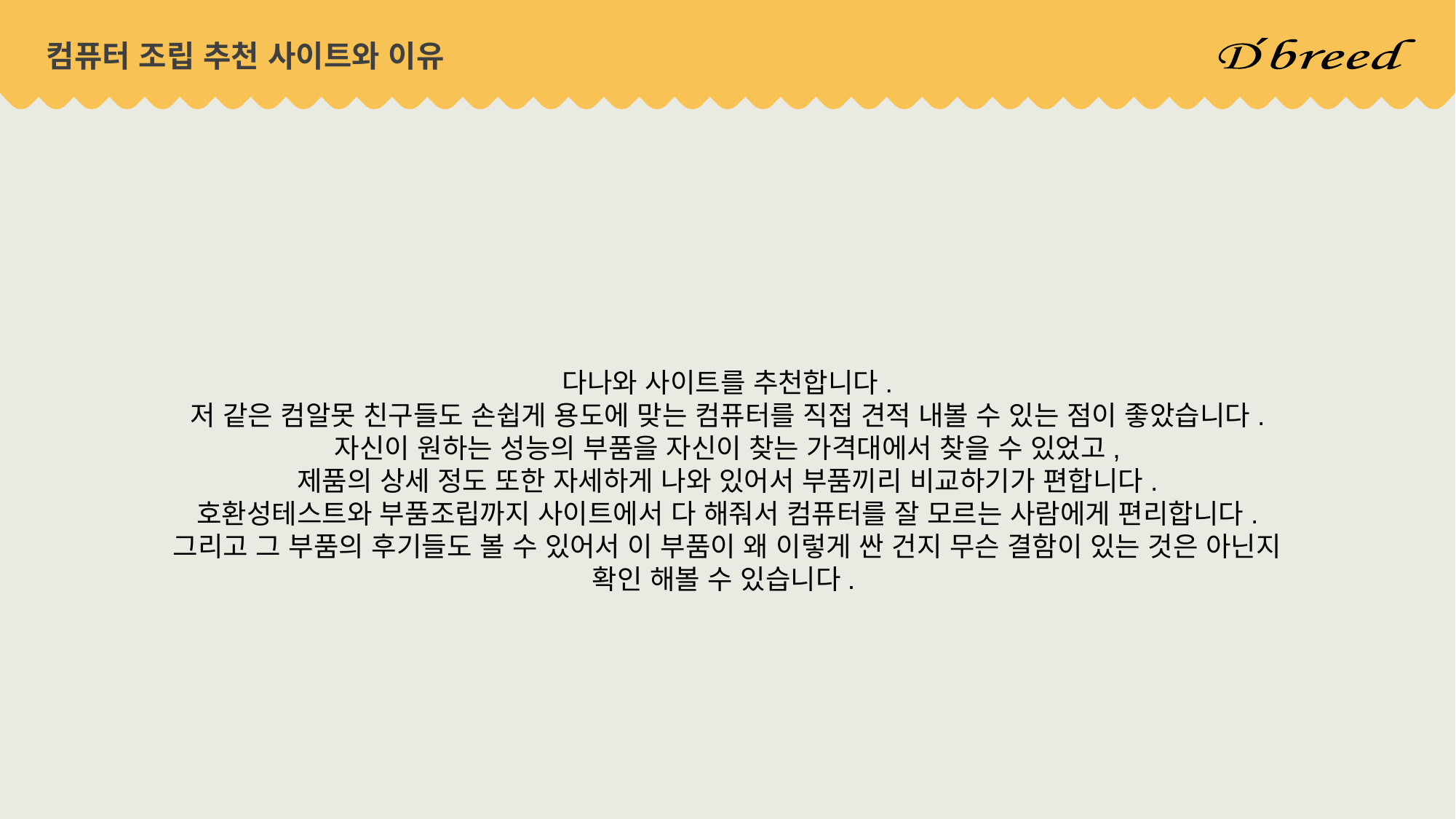

# 컴퓨터 조립 추천 사이트와 이유
다나와 사이트를 추천합니다.
저 같은 컴알못 친구들도 손쉽게 용도에 맞는 컴퓨터를 직접 견적 내볼 수 있는 점이 좋았습니다.
자신이 원하는 성능의 부품을 자신이 찾는 가격대에서 찾을 수 있었고,
제품의 상세 정도 또한 자세하게 나와 있어서 부품끼리 비교하기가 편합니다.
호환성테스트와 부품조립까지 사이트에서 다 해줘서 컴퓨터를 잘 모르는 사람에게 편리합니다.
그리고 그 부품의 후기들도 볼 수 있어서 이 부품이 왜 이렇게 싼 건지 무슨 결함이 있는 것은 아닌지
확인 해볼 수 있습니다.